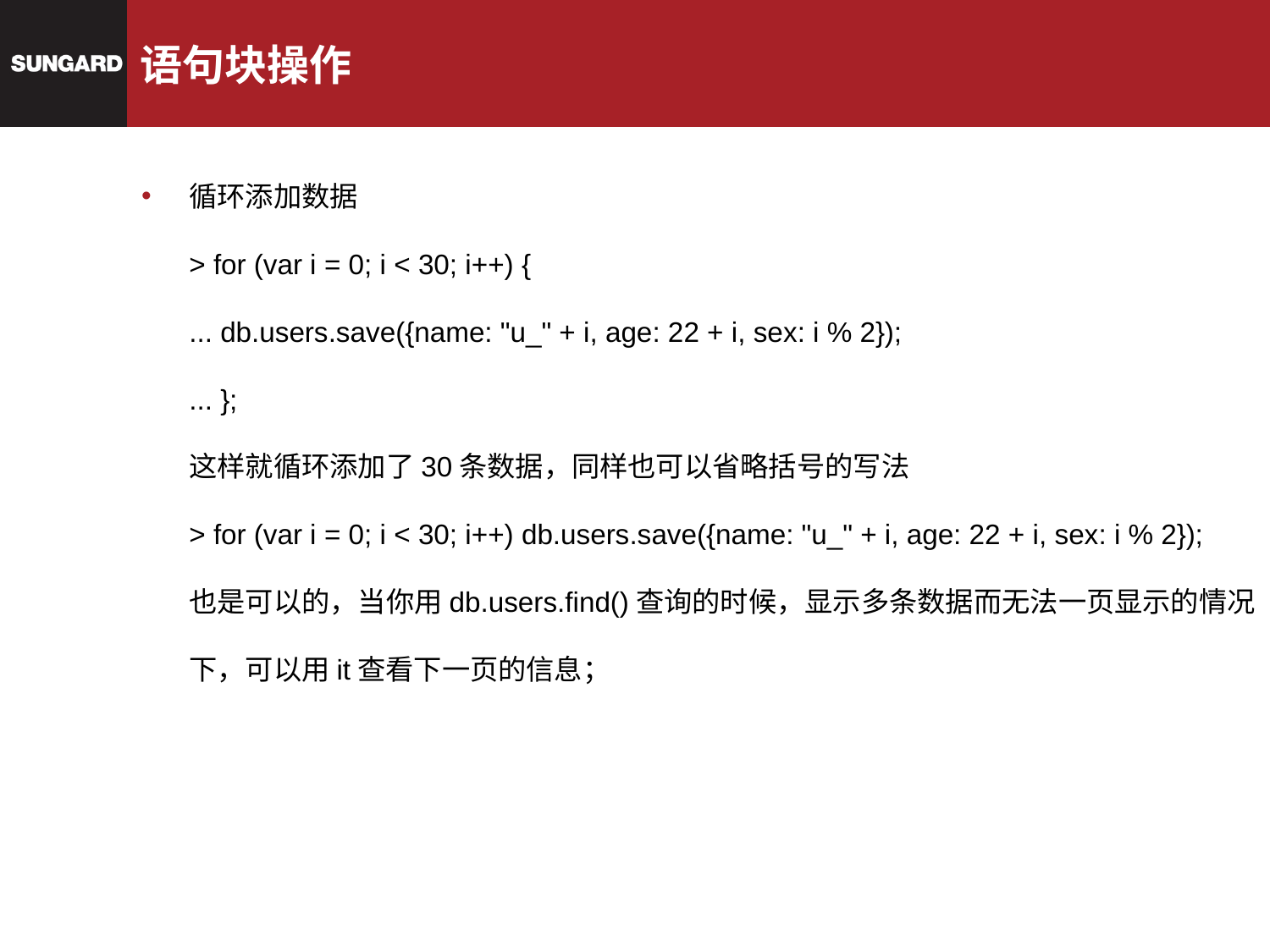

# 语句块操作
循环添加数据
> for (var i = 0; i < 30; i++) {
... db.users.save({name: "u_" + i, age: 22 + i, sex: i % 2});
... };
这样就循环添加了30条数据，同样也可以省略括号的写法
> for (var i = 0; i < 30; i++) db.users.save({name: "u_" + i, age: 22 + i, sex: i % 2});
也是可以的，当你用db.users.find()查询的时候，显示多条数据而无法一页显示的情况下，可以用it查看下一页的信息；